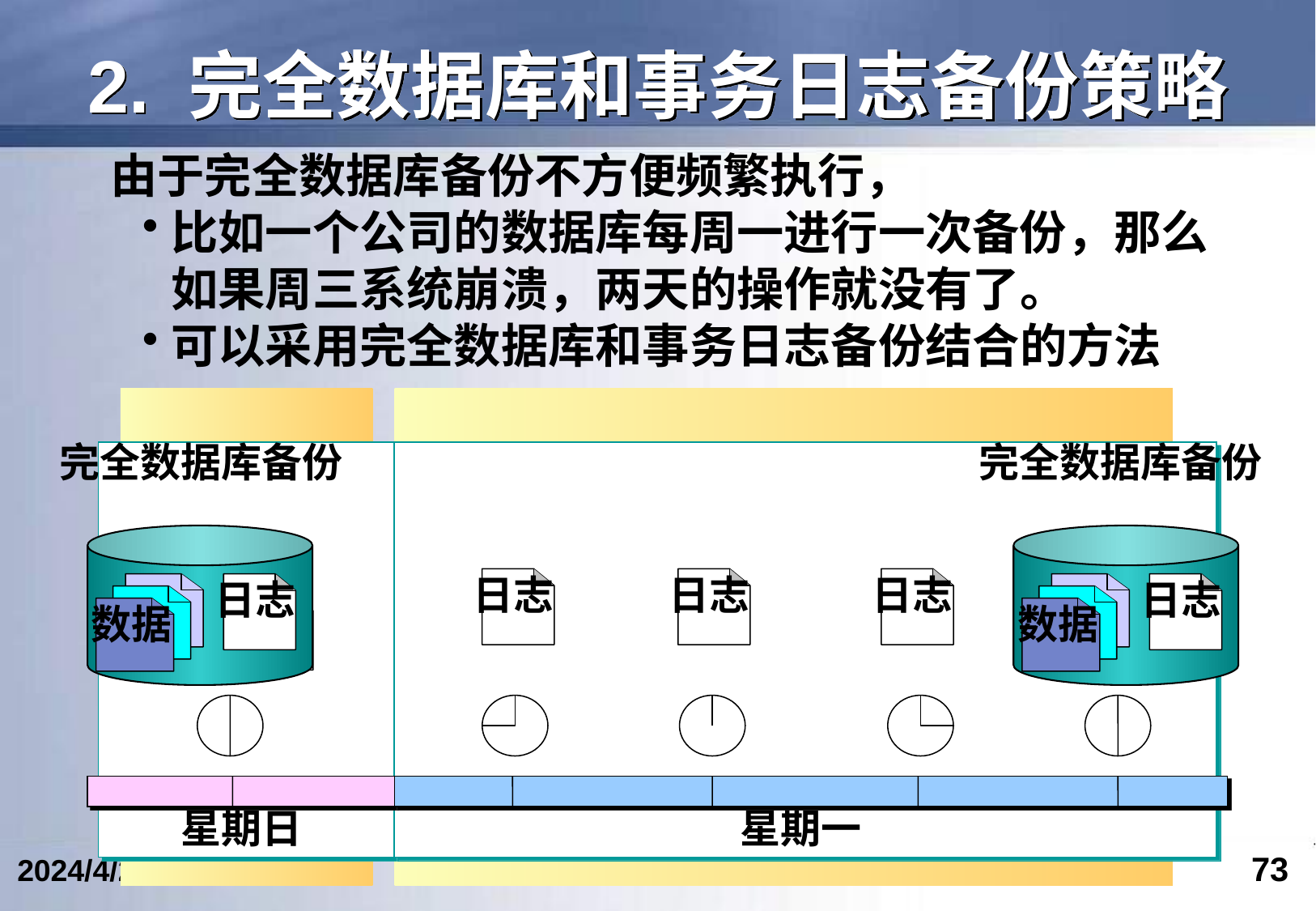

# 2. 完全数据库和事务日志备份策略
由于完全数据库备份不方便频繁执行，
比如一个公司的数据库每周一进行一次备份，那么如果周三系统崩溃，两天的操作就没有了。
可以采用完全数据库和事务日志备份结合的方法

完全数据库备份
完全数据库备份
星期日
星期一

日志

数据

日志

数据

日志

日志

日志

Log

73
2024/4/24